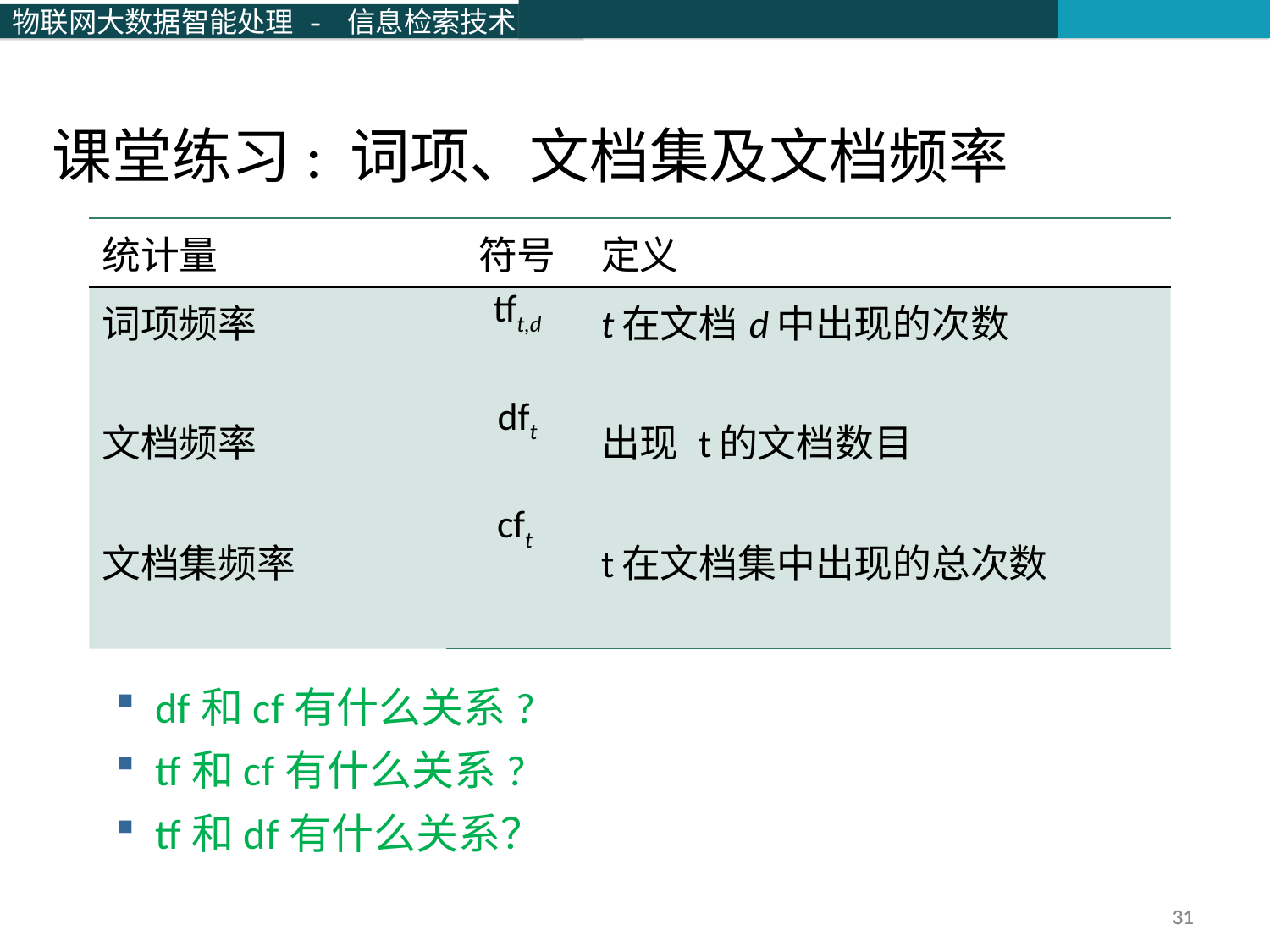

课堂练习: 词项、文档集及文档频率
| 统计量 | 符号 | 定义 |
| --- | --- | --- |
| 词项频率 文档频率 文档集频率 | tft,d dft cft | t在文档d中出现的次数 出现 t的文档数目 t在文档集中出现的总次数 |
df和cf有什么关系?
tf和cf有什么关系?
tf和df有什么关系？
31
31